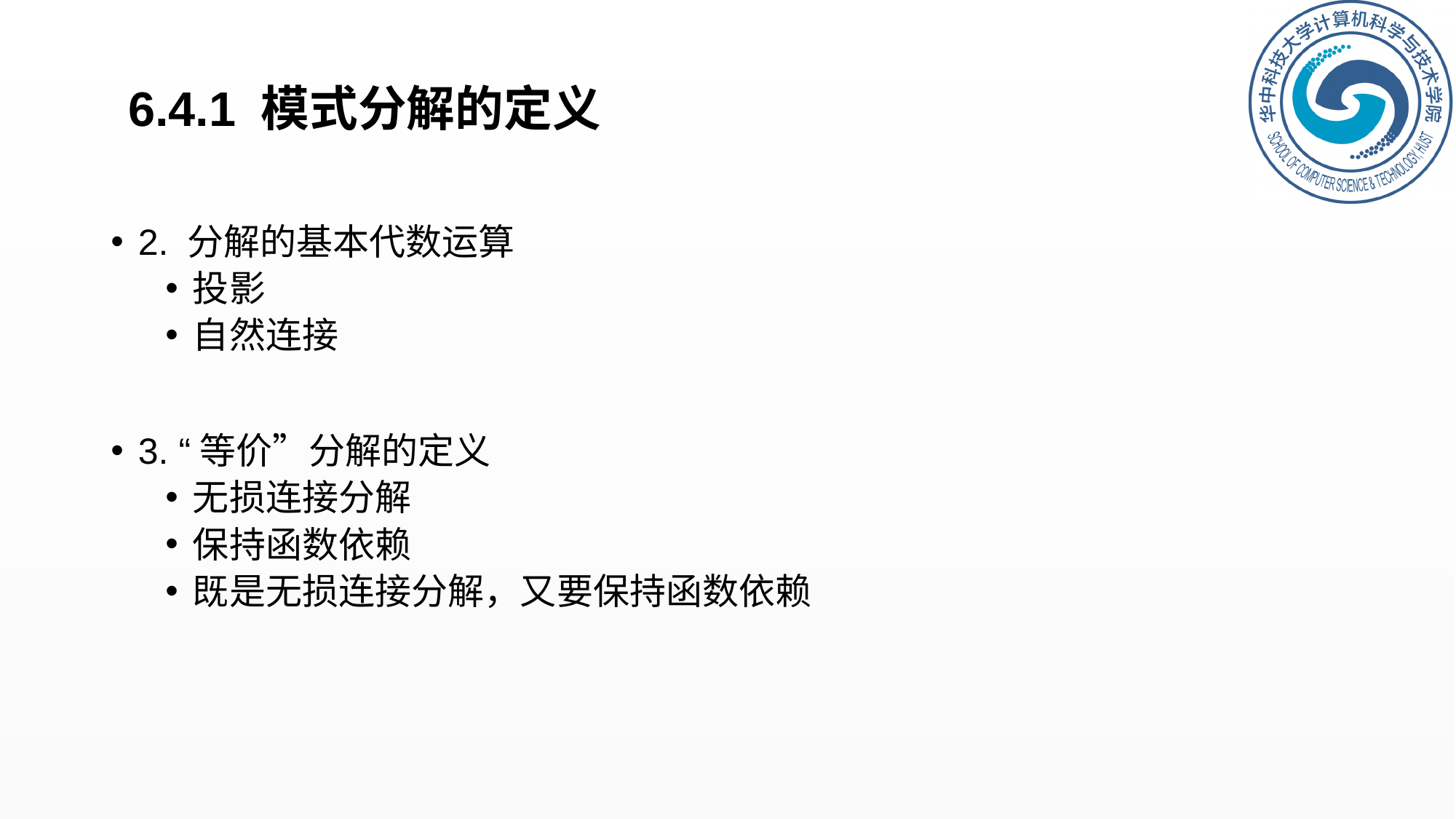

# 6.4.1 模式分解的定义
2. 分解的基本代数运算
投影
自然连接

3. “等价”分解的定义
无损连接分解
保持函数依赖
既是无损连接分解，又要保持函数依赖